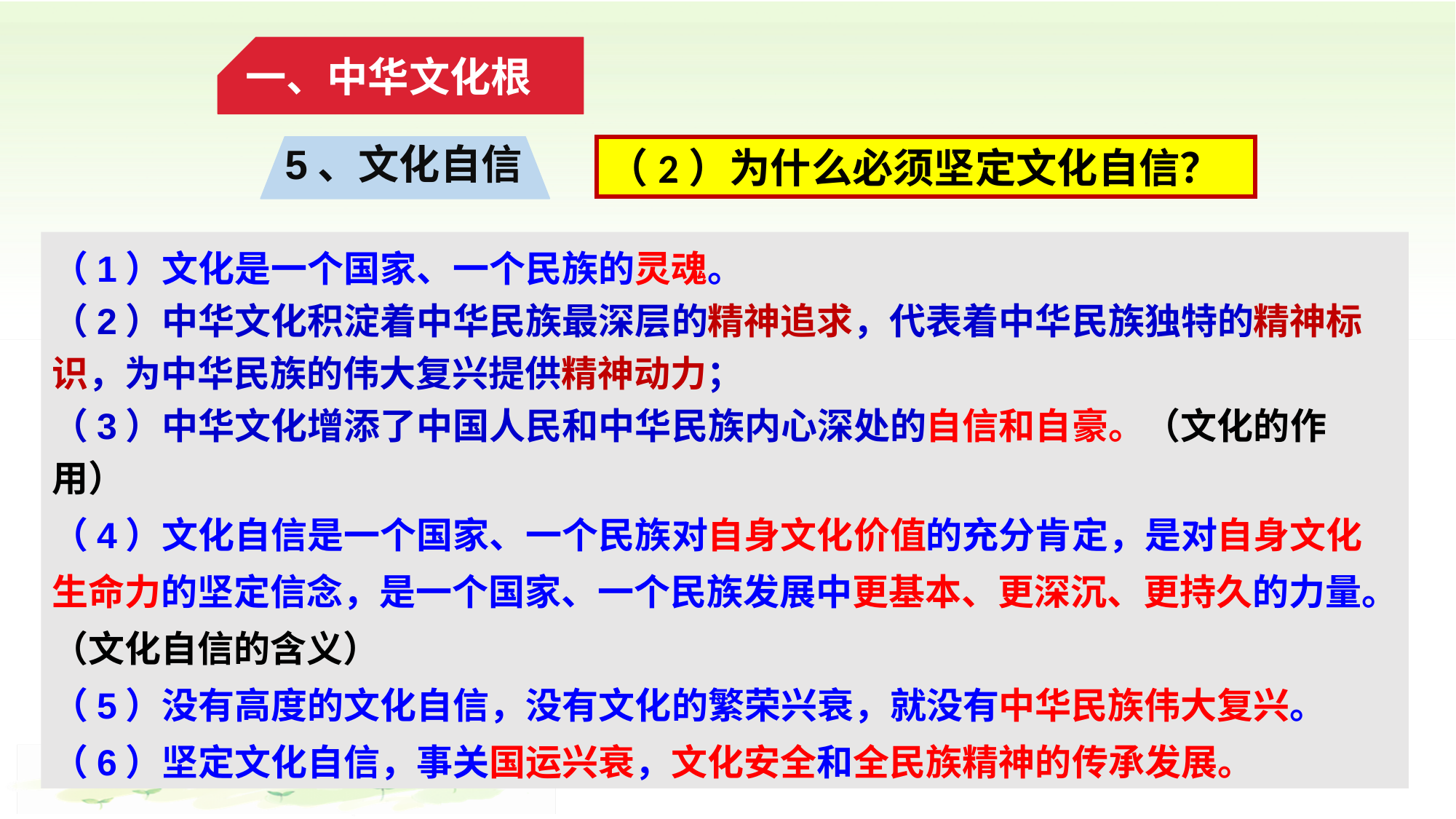

一、中华文化根
5、文化自信
（2）为什么必须坚定文化自信？
（1）文化是一个国家、一个民族的灵魂。
（2）中华文化积淀着中华民族最深层的精神追求，代表着中华民族独特的精神标识，为中华民族的伟大复兴提供精神动力；
（3）中华文化增添了中国人民和中华民族内心深处的自信和自豪。（文化的作用）
（4）文化自信是一个国家、一个民族对自身文化价值的充分肯定，是对自身文化生命力的坚定信念，是一个国家、一个民族发展中更基本、更深沉、更持久的力量。（文化自信的含义）
（5）没有高度的文化自信，没有文化的繁荣兴衰，就没有中华民族伟大复兴。
（6）坚定文化自信，事关国运兴衰，文化安全和全民族精神的传承发展。